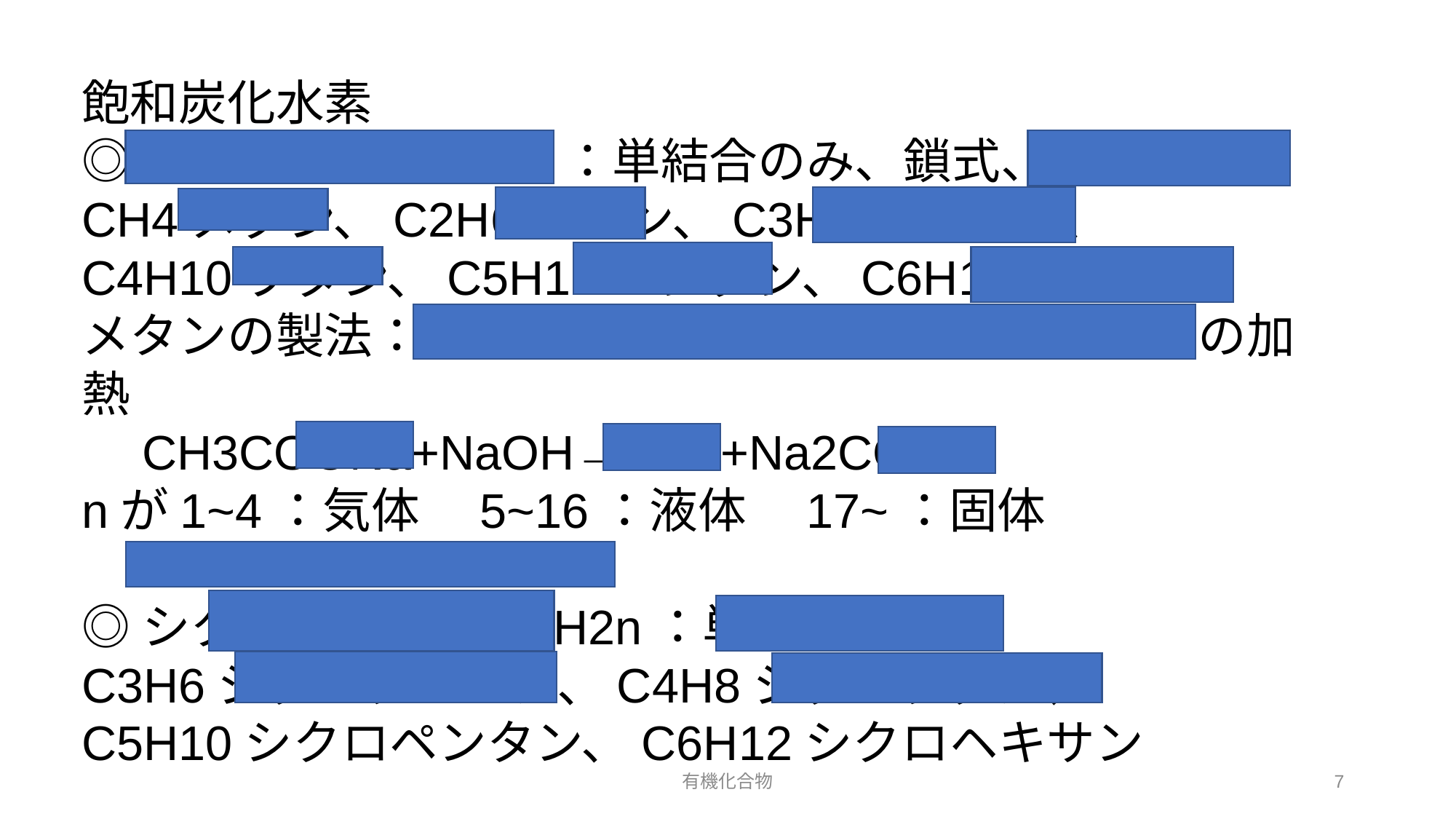

飽和炭化水素
◎アルカンCnH2n+2：単結合のみ、鎖式、置換反応
CH4メタン、C2H6エタン、C3H8プロパン、
C4H10ブタン、C5H12ペンタン、C6H14ヘキサン
メタンの製法：酢酸ナトリウム、水酸化ナトリウムの加熱
　CH3COONa+NaOH→CH4+Na2CO3
nが1~4：気体　5~16：液体　17~：固体

◎シクロアルカンCnH2n：単結合、環式
C3H6シクロプロパン、C4H8シクロブタン、
C5H10シクロペンタン、C6H12シクロヘキサン

有機化合物
7